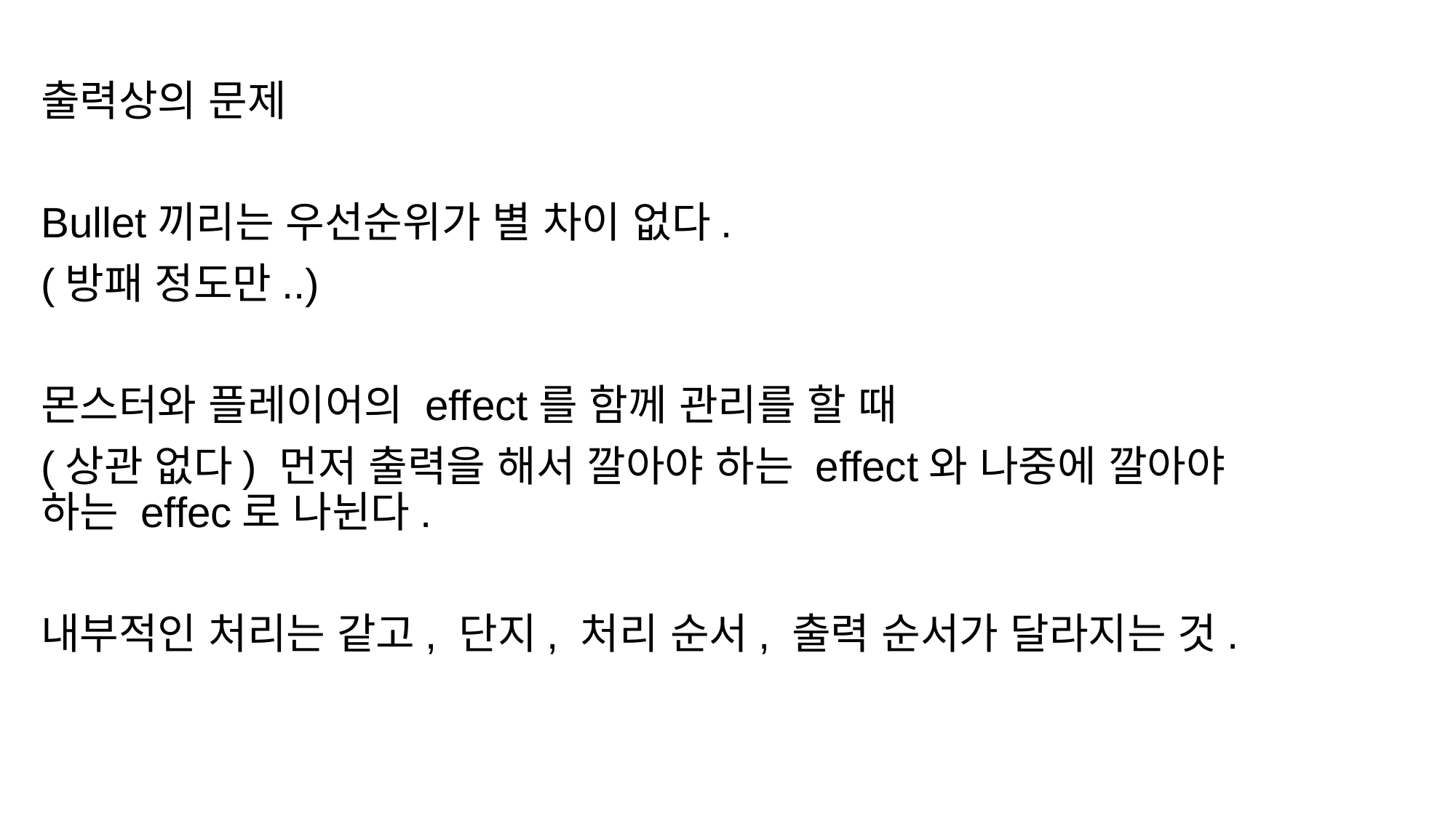

#

출력상의 문제

Bullet끼리는 우선순위가 별 차이 없다.
(방패 정도만..)

몬스터와 플레이어의 effect를 함께 관리를 할 때
(상관 없다) 먼저 출력을 해서 깔아야 하는 effect와 나중에 깔아야 하는 effec로 나뉜다.

내부적인 처리는 같고, 단지, 처리 순서, 출력 순서가 달라지는 것.